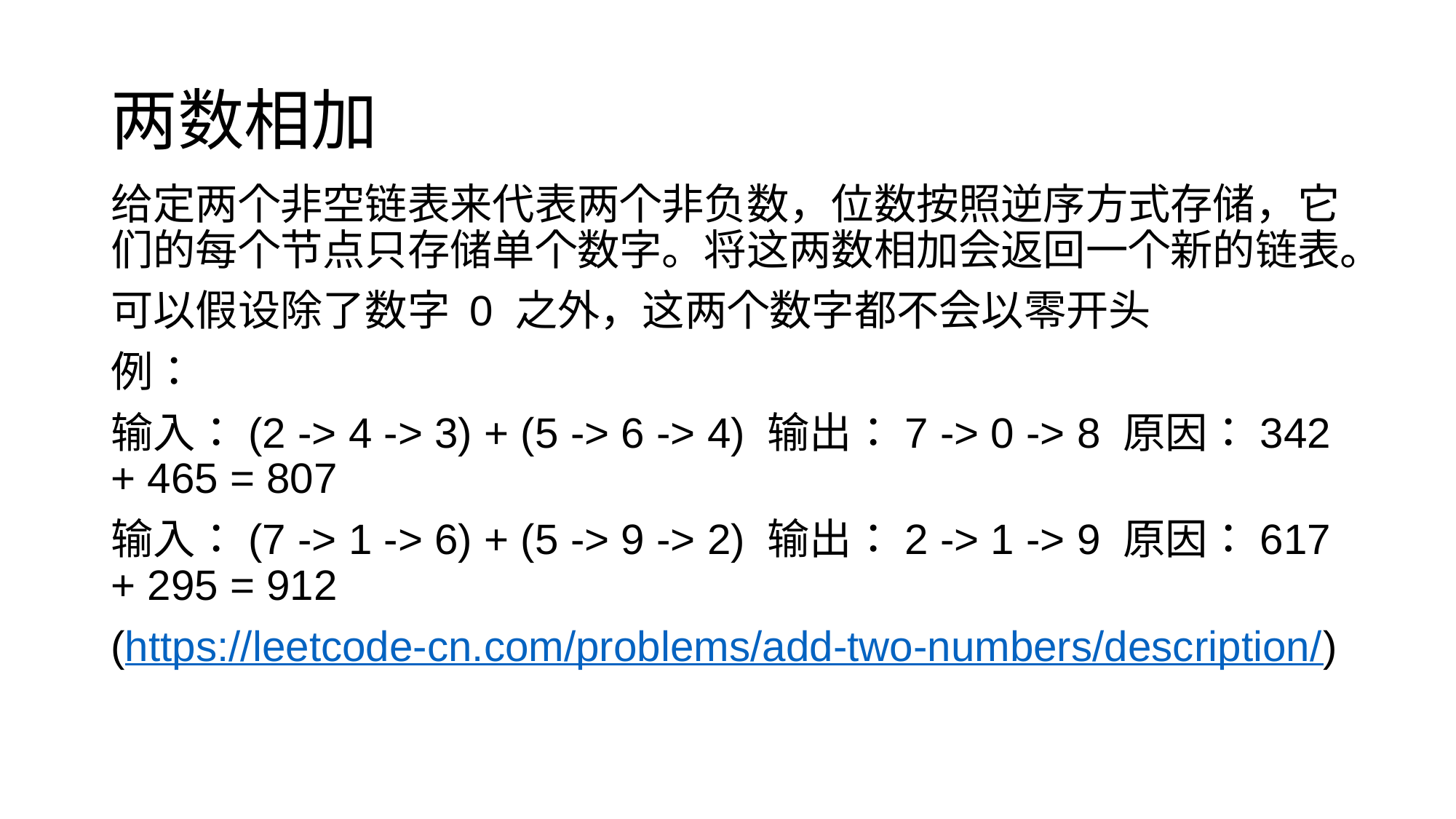

# 两数相加
给定两个非空链表来代表两个非负数，位数按照逆序方式存储，它们的每个节点只存储单个数字。将这两数相加会返回一个新的链表。
可以假设除了数字 0 之外，这两个数字都不会以零开头
例：
输入：(2 -> 4 -> 3) + (5 -> 6 -> 4) 输出：7 -> 0 -> 8 原因：342 + 465 = 807
输入：(7 -> 1 -> 6) + (5 -> 9 -> 2) 输出：2 -> 1 -> 9 原因：617 + 295 = 912
(https://leetcode-cn.com/problems/add-two-numbers/description/)